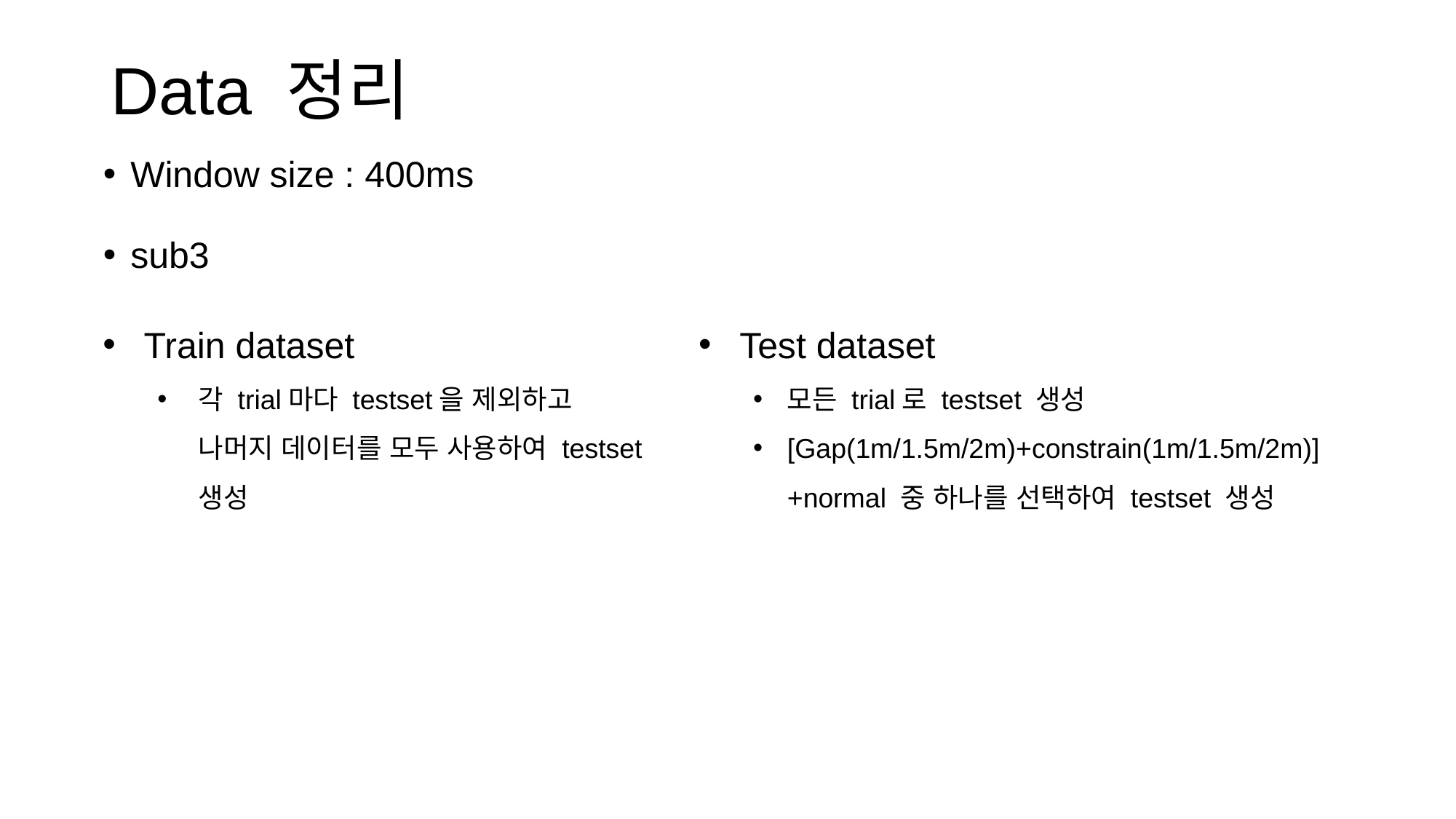

# Data 정리
Window size : 400ms
sub3

Train dataset
각 trial마다 testset을 제외하고 나머지 데이터를 모두 사용하여 testset 생성

Test dataset
모든 trial로 testset 생성
[Gap(1m/1.5m/2m)+constrain(1m/1.5m/2m)]+normal 중 하나를 선택하여 testset 생성